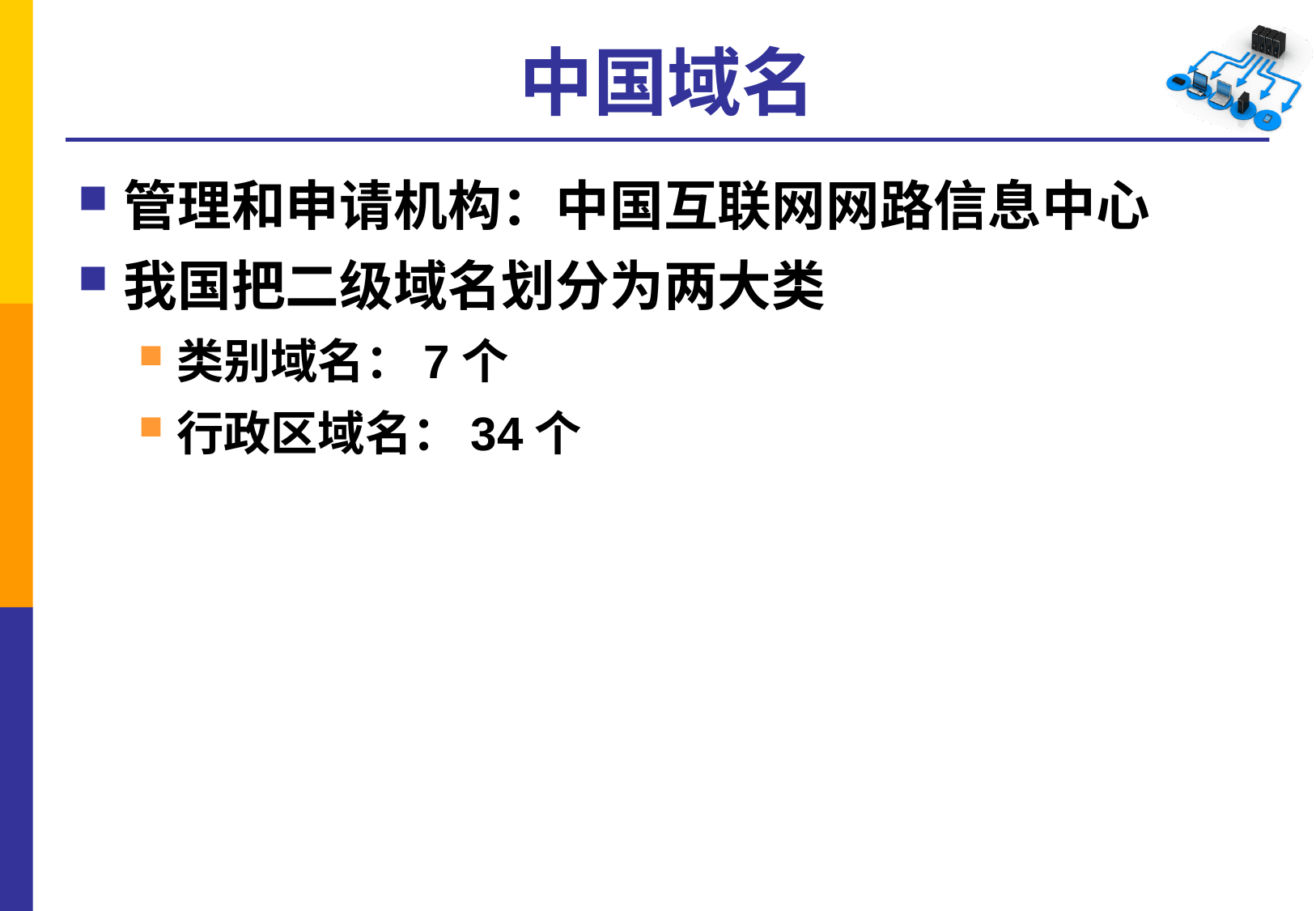

# 中国域名
管理和申请机构：中国互联网网路信息中心
我国把二级域名划分为两大类
类别域名：7个
行政区域名：34个